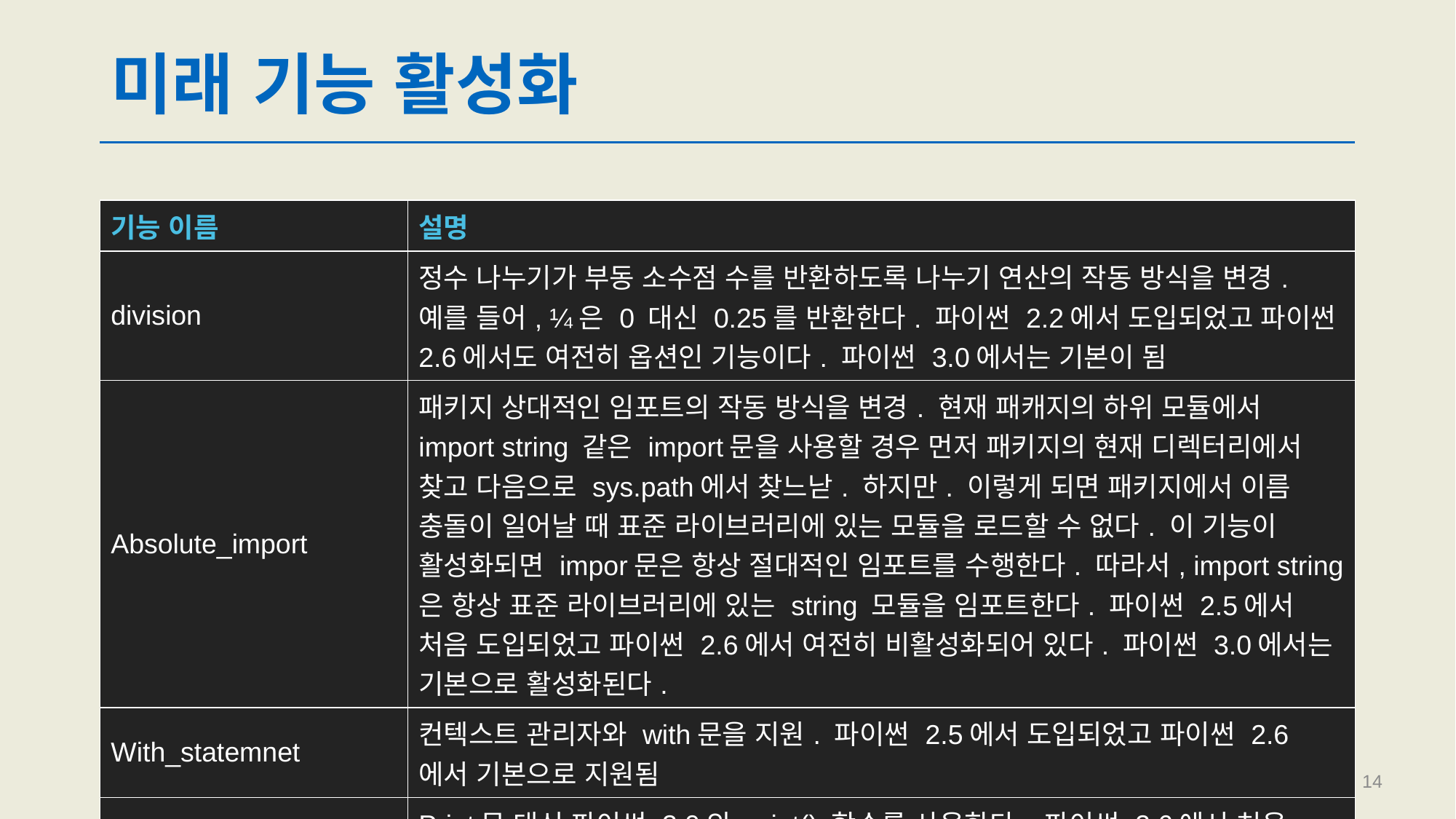

# 미래 기능 활성화
| 기능 이름 | 설명 |
| --- | --- |
| division | 정수 나누기가 부동 소수점 수를 반환하도록 나누기 연산의 작동 방식을 변경. 예를 들어, ¼은 0 대신 0.25를 반환한다. 파이썬 2.2에서 도입되었고 파이썬 2.6에서도 여전히 옵션인 기능이다. 파이썬 3.0에서는 기본이 됨 |
| Absolute\_import | 패키지 상대적인 임포트의 작동 방식을 변경. 현재 패캐지의 하위 모듈에서 import string 같은 import문을 사용할 경우 먼저 패키지의 현재 디렉터리에서 찾고 다음으로 sys.path에서 찾느낟. 하지만. 이렇게 되면 패키지에서 이름 충돌이 일어날 때 표준 라이브러리에 있는 모듈을 로드할 수 없다. 이 기능이 활성화되면 impor문은 항상 절대적인 임포트를 수행한다. 따라서, import string은 항상 표준 라이브러리에 있는 string 모듈을 임포트한다. 파이썬 2.5에서 처음 도입되었고 파이썬 2.6에서 여전히 비활성화되어 있다. 파이썬 3.0에서는 기본으로 활성화된다. |
| With\_statemnet | 컨텍스트 관리자와 with문을 지원. 파이썬 2.5에서 도입되었고 파이썬 2.6에서 기본으로 지원됨 |
| Print\_function | Print문 대신 파이썬 3.0의 print() 함수를 사용한다. 파이썬 2.6에서 처음 도입되었고 파이썬 3.0에서 기본으로 활성화 된다. |
14